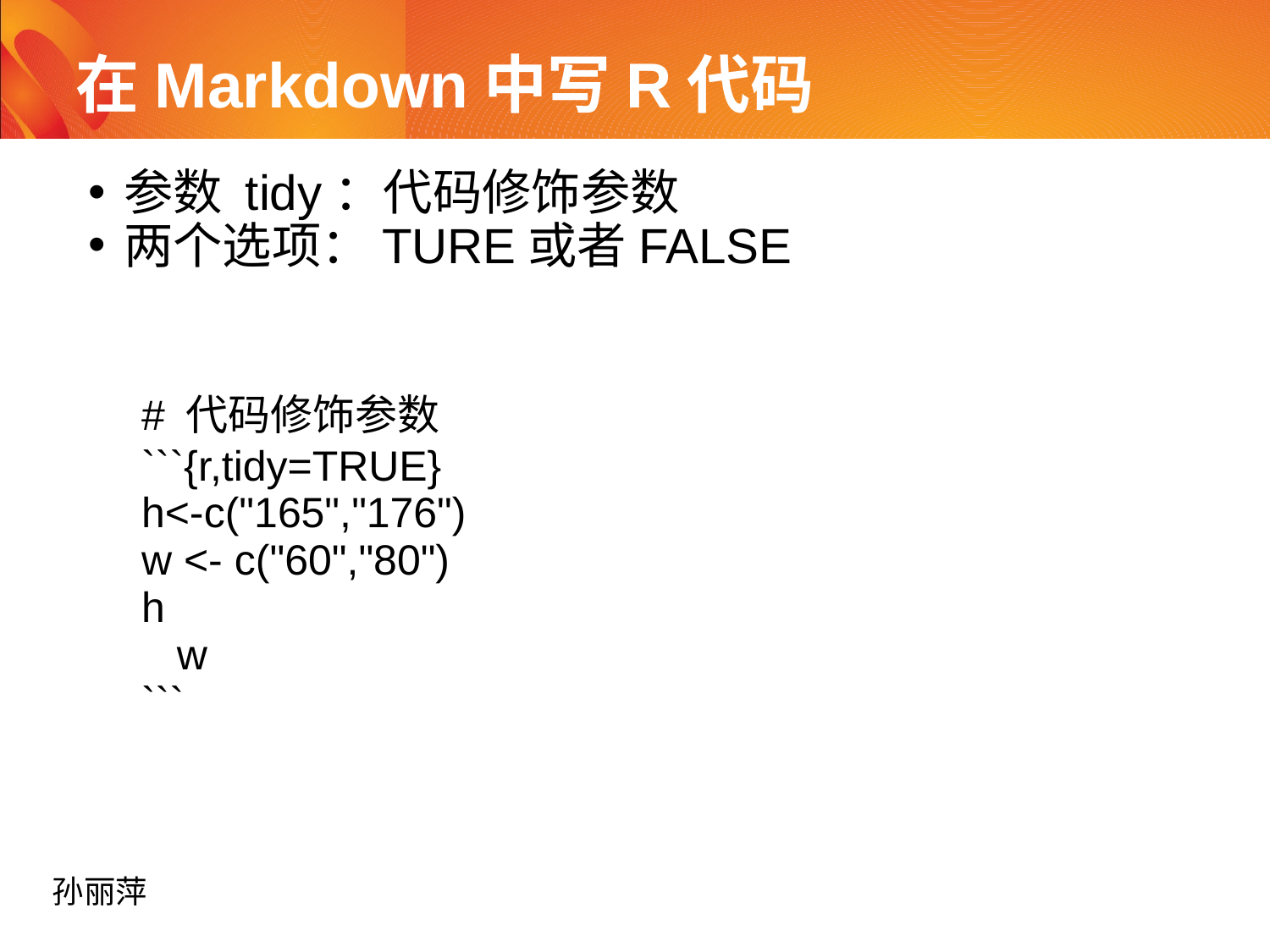

# 在Markdown中写R代码
参数 tidy：代码修饰参数
两个选项：TURE或者FALSE

| # 代码修饰参数 ```{r,tidy=TRUE} h<-c("165","176") w <- c("60","80") h w ``` |
| --- |
13